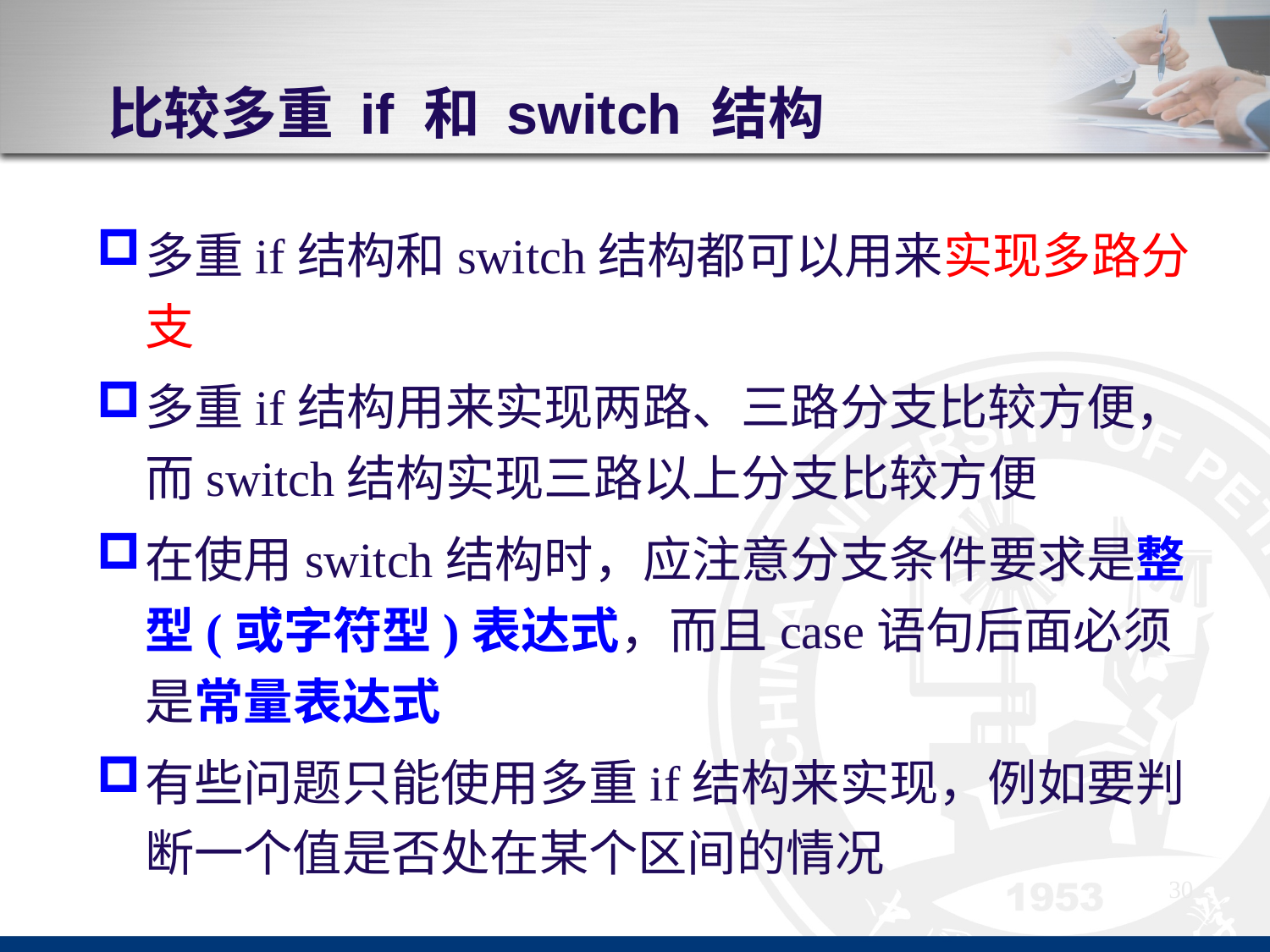

# 比较多重 if 和 switch 结构
多重if结构和switch结构都可以用来实现多路分支
多重if结构用来实现两路、三路分支比较方便，而switch结构实现三路以上分支比较方便
在使用switch结构时，应注意分支条件要求是整型(或字符型)表达式，而且case语句后面必须是常量表达式
有些问题只能使用多重if结构来实现，例如要判断一个值是否处在某个区间的情况
30